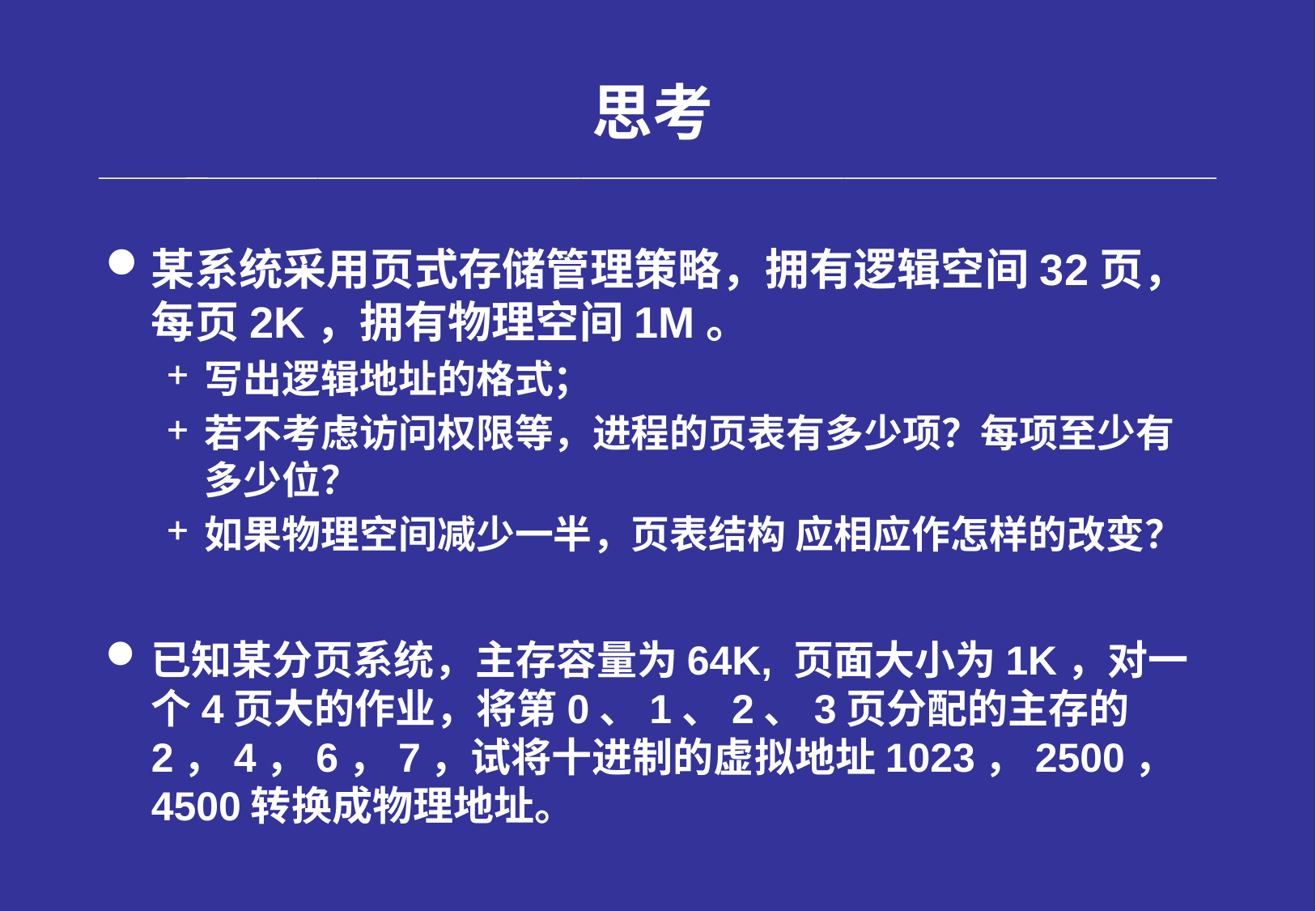

# 思考
某系统采用页式存储管理策略，拥有逻辑空间32页，每页2K，拥有物理空间1M。
写出逻辑地址的格式；
若不考虑访问权限等，进程的页表有多少项？每项至少有多少位？
如果物理空间减少一半，页表结构 应相应作怎样的改变？

已知某分页系统，主存容量为64K, 页面大小为1K，对一个4页大的作业，将第0、1、2、3页分配的主存的2，4，6，7，试将十进制的虚拟地址1023，2500，4500转换成物理地址。